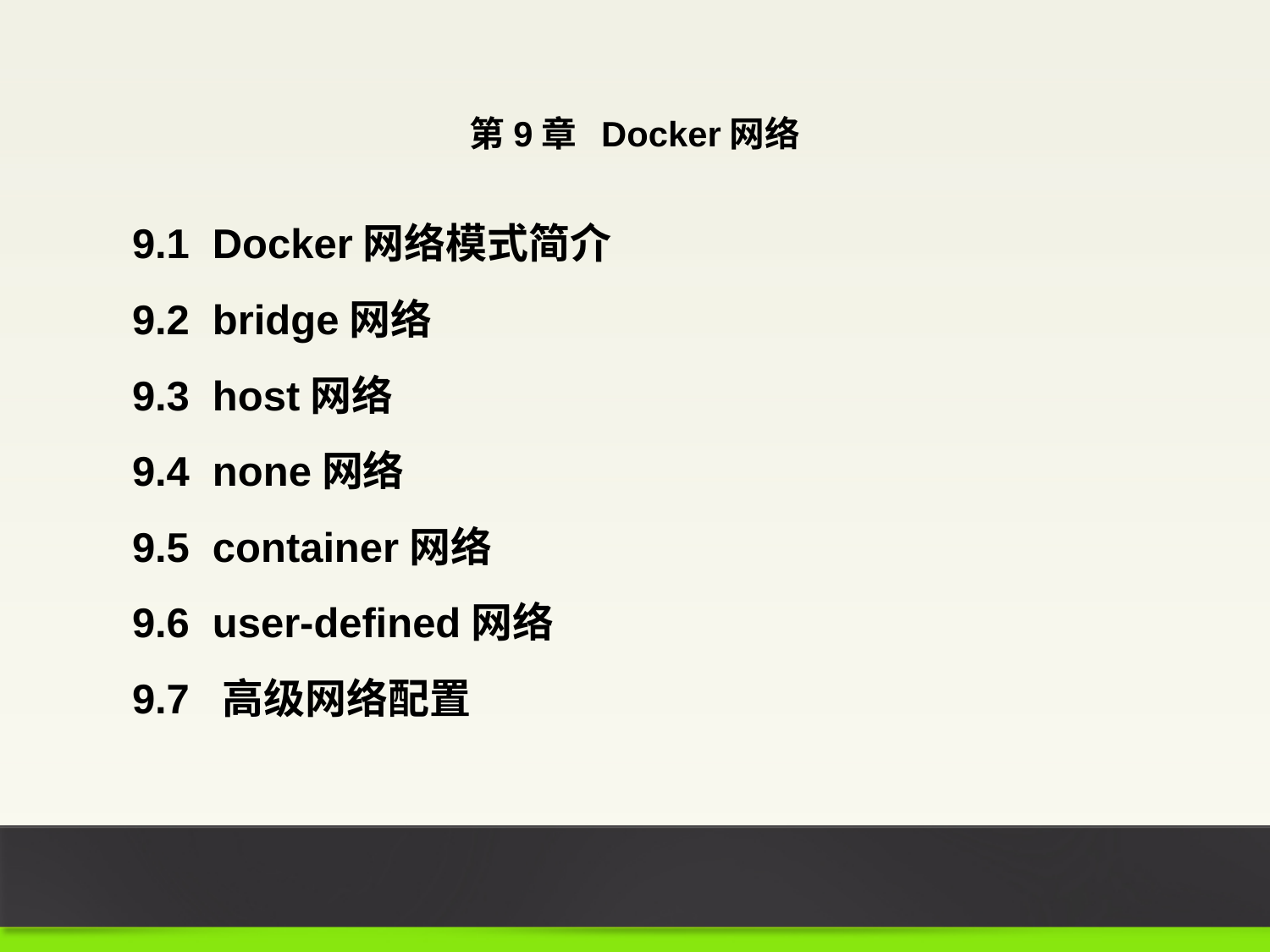

第9章  Docker网络
9.1  Docker网络模式简介
9.2  bridge网络
9.3  host网络
9.4  none网络
9.5  container网络
9.6  user-defined网络
9.7  高级网络配置